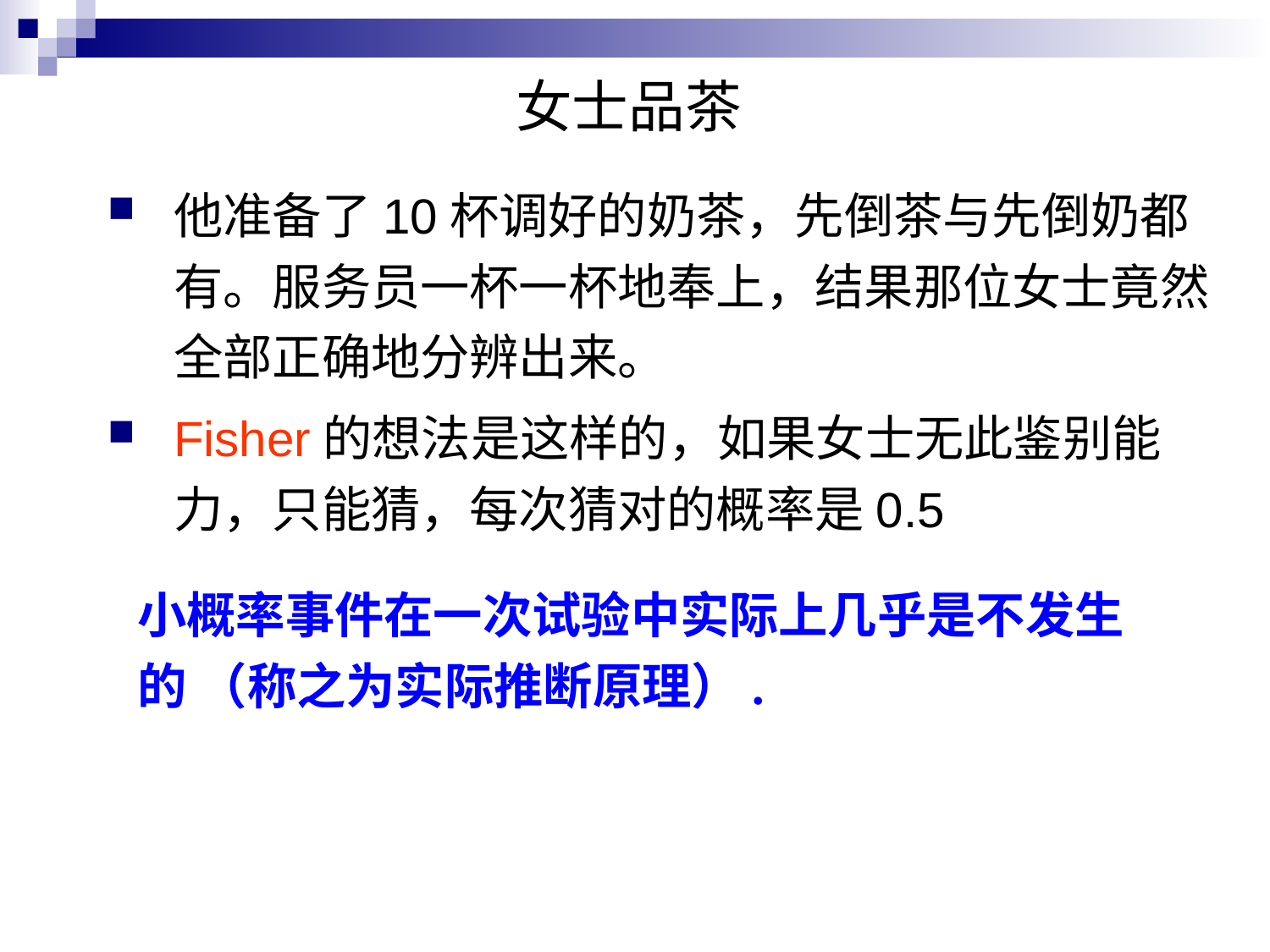

# 女士品茶
他准备了10杯调好的奶茶，先倒茶与先倒奶都有。服务员一杯一杯地奉上，结果那位女士竟然全部正确地分辨出来。
Fisher的想法是这样的，如果女士无此鉴别能力，只能猜，每次猜对的概率是0.5
小概率事件在一次试验中实际上几乎是不发生的 （称之为实际推断原理）.